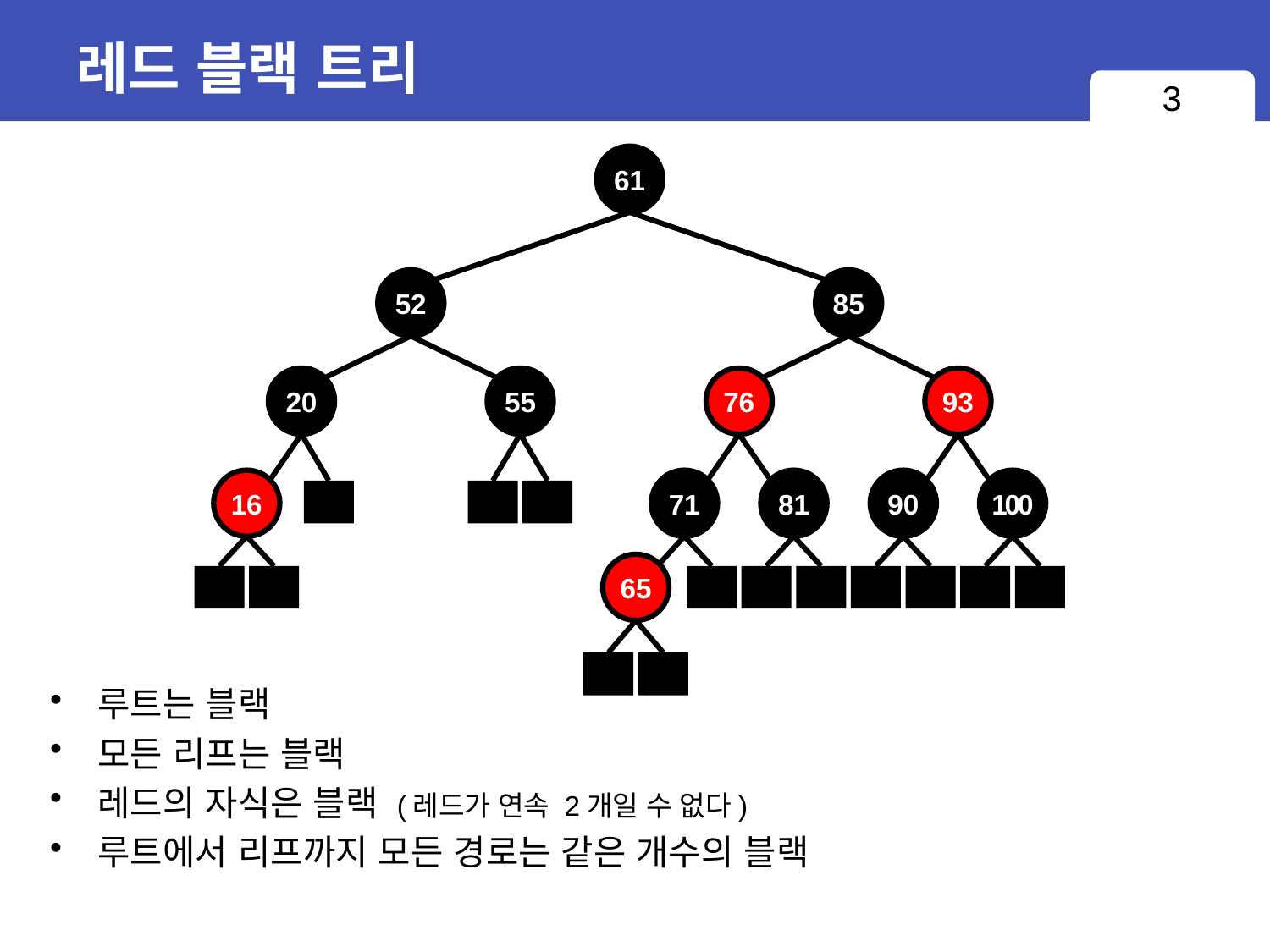

# 레드 블랙 트리
3
61
52
85
20
55
76
93
16
71
81
90
100

65

루트는 블랙
모든 리프는 블랙
레드의 자식은 블랙 (레드가 연속 2개일 수 없다)
루트에서 리프까지 모든 경로는 같은 개수의 블랙